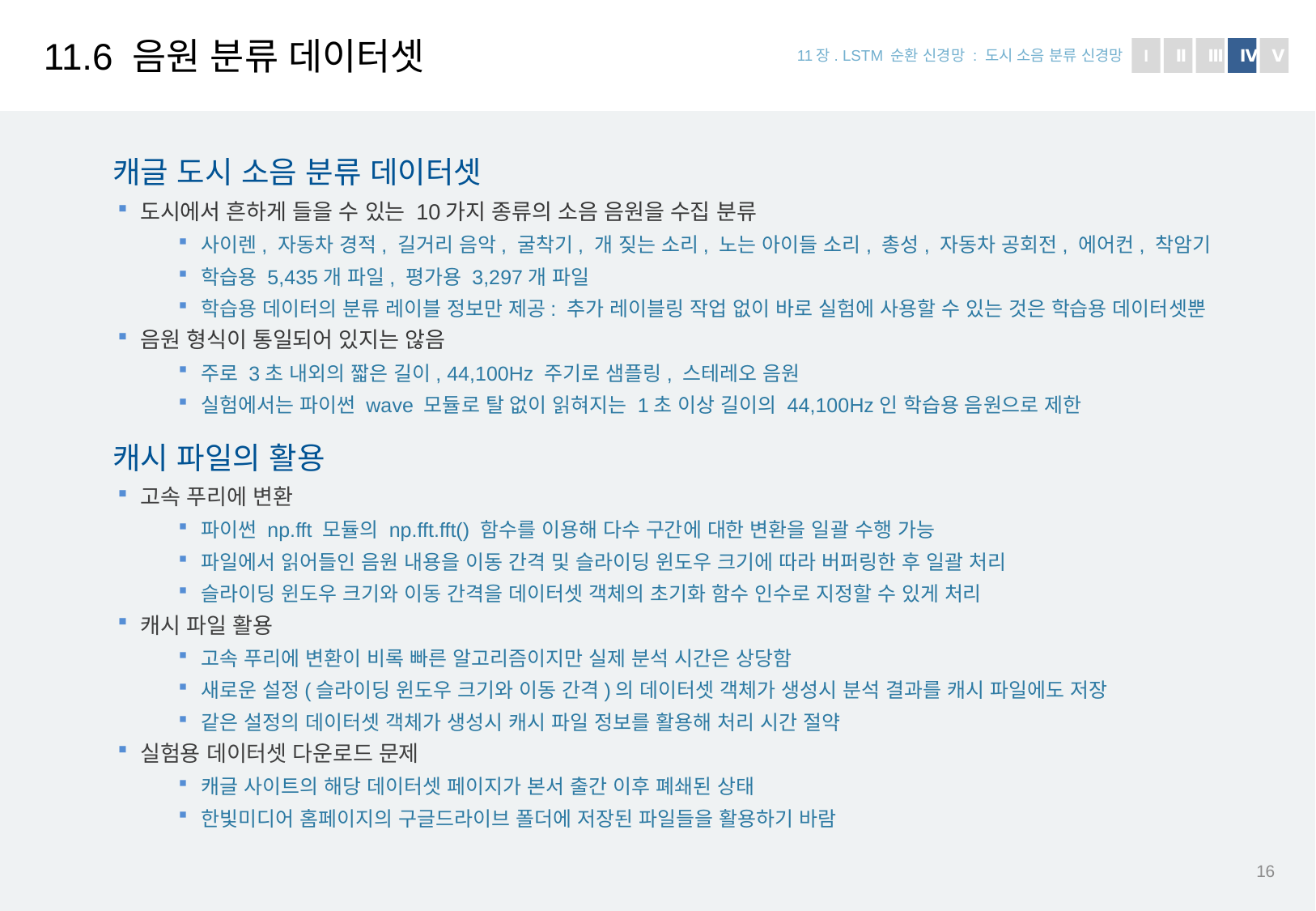

# 11.6 음원 분류 데이터셋
11장. LSTM 순환 신경망 : 도시 소음 분류 신경망
I
Ⅱ
Ⅲ
Ⅳ
Ⅴ
캐글 도시 소음 분류 데이터셋
Ⅳ
도시에서 흔하게 들을 수 있는 10가지 종류의 소음 음원을 수집 분류
사이렌, 자동차 경적, 길거리 음악, 굴착기, 개 짖는 소리, 노는 아이들 소리, 총성, 자동차 공회전, 에어컨, 착암기
학습용 5,435개 파일, 평가용 3,297개 파일
학습용 데이터의 분류 레이블 정보만 제공: 추가 레이블링 작업 없이 바로 실험에 사용할 수 있는 것은 학습용 데이터셋뿐
음원 형식이 통일되어 있지는 않음
주로 3초 내외의 짧은 길이, 44,100Hz 주기로 샘플링, 스테레오 음원
실험에서는 파이썬 wave 모듈로 탈 없이 읽혀지는 1초 이상 길이의 44,100Hz인 학습용 음원으로 제한
캐시 파일의 활용
고속 푸리에 변환
파이썬 np.fft 모듈의 np.fft.fft() 함수를 이용해 다수 구간에 대한 변환을 일괄 수행 가능
파일에서 읽어들인 음원 내용을 이동 간격 및 슬라이딩 윈도우 크기에 따라 버퍼링한 후 일괄 처리
슬라이딩 윈도우 크기와 이동 간격을 데이터셋 객체의 초기화 함수 인수로 지정할 수 있게 처리
캐시 파일 활용
고속 푸리에 변환이 비록 빠른 알고리즘이지만 실제 분석 시간은 상당함
새로운 설정(슬라이딩 윈도우 크기와 이동 간격)의 데이터셋 객체가 생성시 분석 결과를 캐시 파일에도 저장
같은 설정의 데이터셋 객체가 생성시 캐시 파일 정보를 활용해 처리 시간 절약
실험용 데이터셋 다운로드 문제
캐글 사이트의 해당 데이터셋 페이지가 본서 출간 이후 폐쇄된 상태
한빛미디어 홈페이지의 구글드라이브 폴더에 저장된 파일들을 활용하기 바람
16